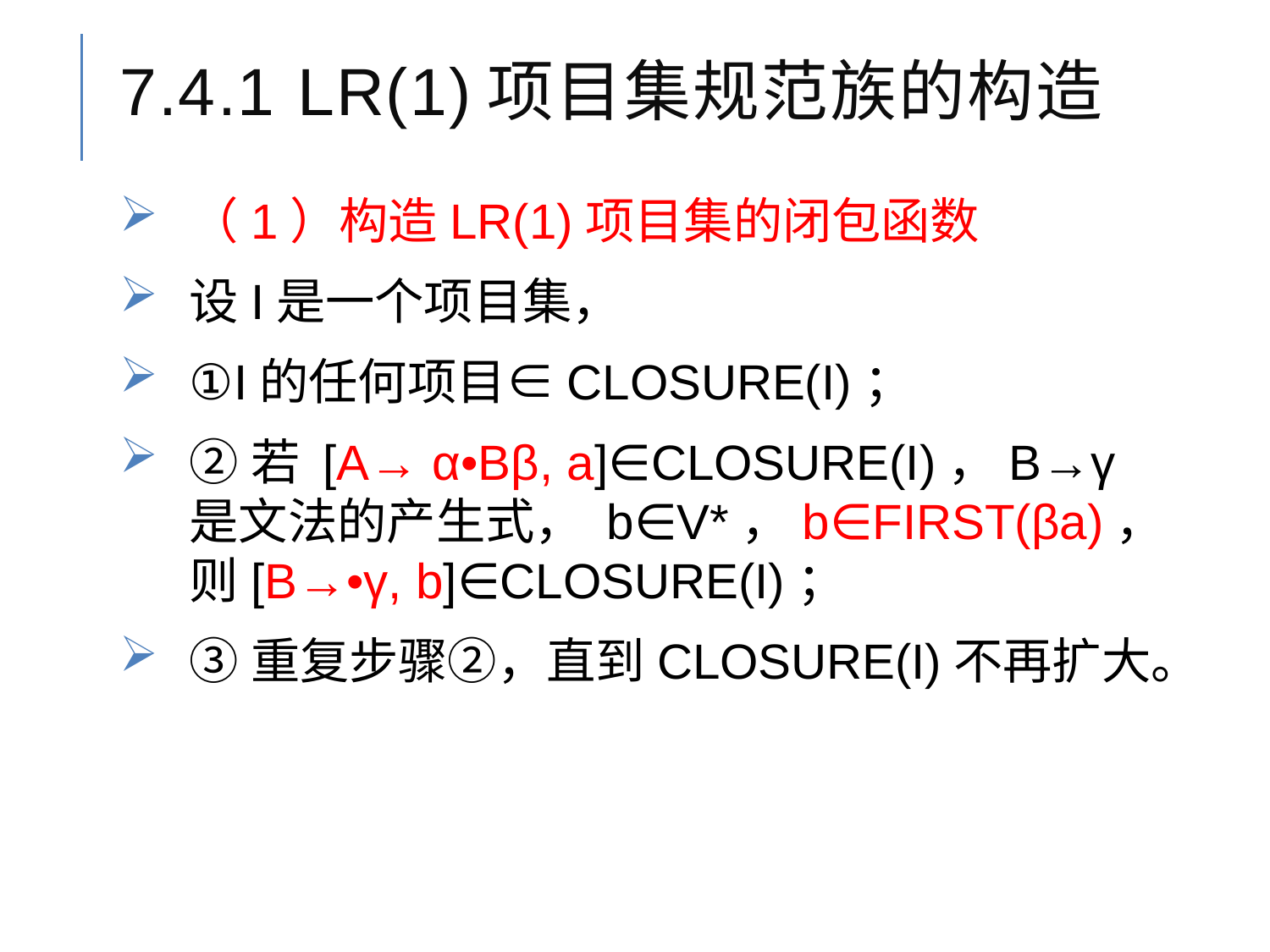

# 7.4.1 LR(1)项目集规范族的构造
（1）构造LR(1)项目集的闭包函数
设I是一个项目集，
①I的任何项目∈CLOSURE(I)；
②若 [A→ α•Bβ, a]∈CLOSURE(I)，B→γ是文法的产生式， b∈V*，b∈FIRST(βa)，则[B→•γ, b]∈CLOSURE(I)；
③重复步骤②，直到CLOSURE(I)不再扩大。

70